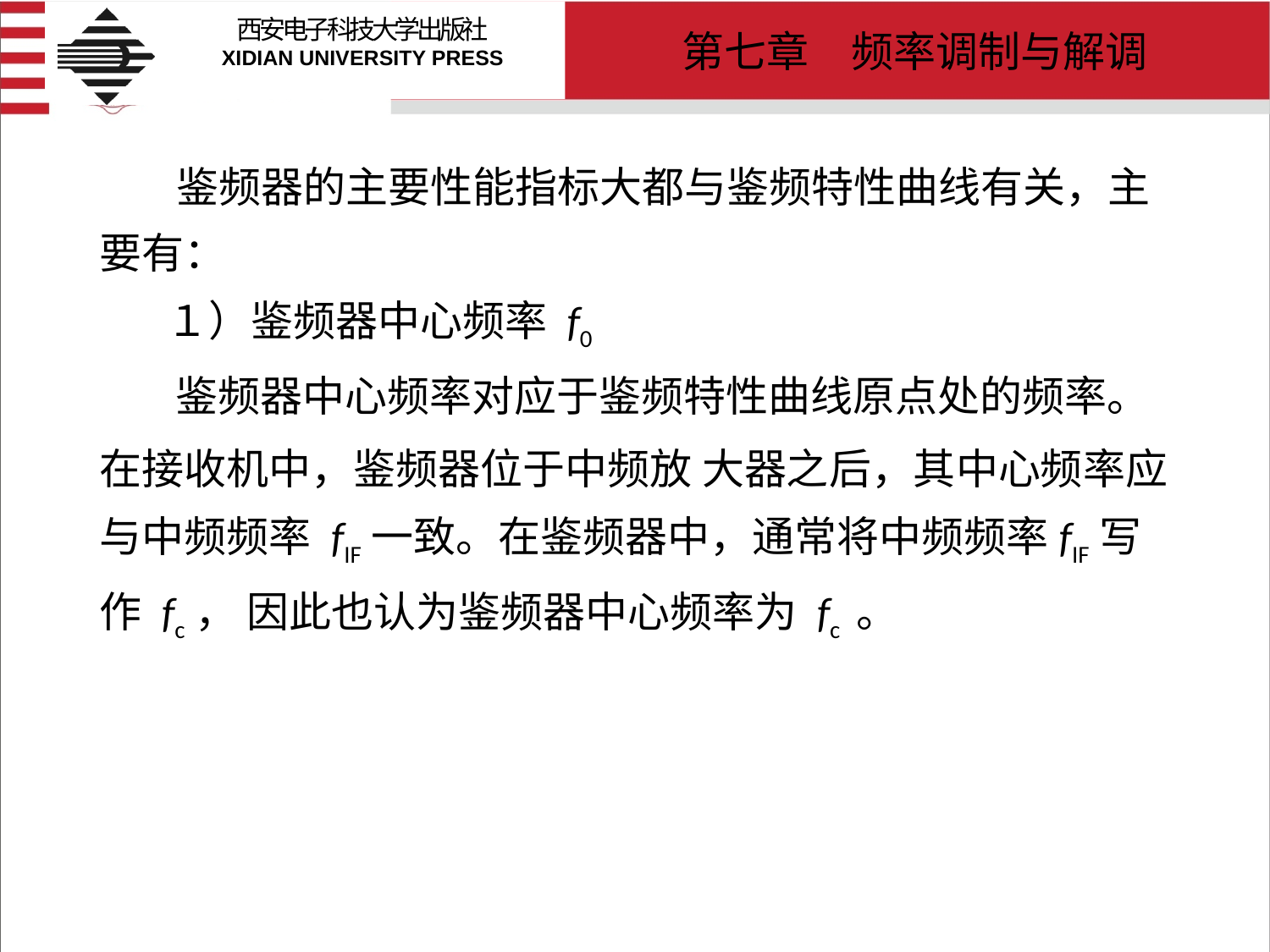

# 鉴频器的主要性能指标大都与鉴频特性曲线有关，主要有： １）鉴频器中心频率 f0 鉴频器中心频率对应于鉴频特性曲线原点处的频率。在接收机中，鉴频器位于中频放 大器之后，其中心频率应与中频频率 fIF一致。在鉴频器中，通常将中频频率fIF写作 fc， 因此也认为鉴频器中心频率为 fc 。